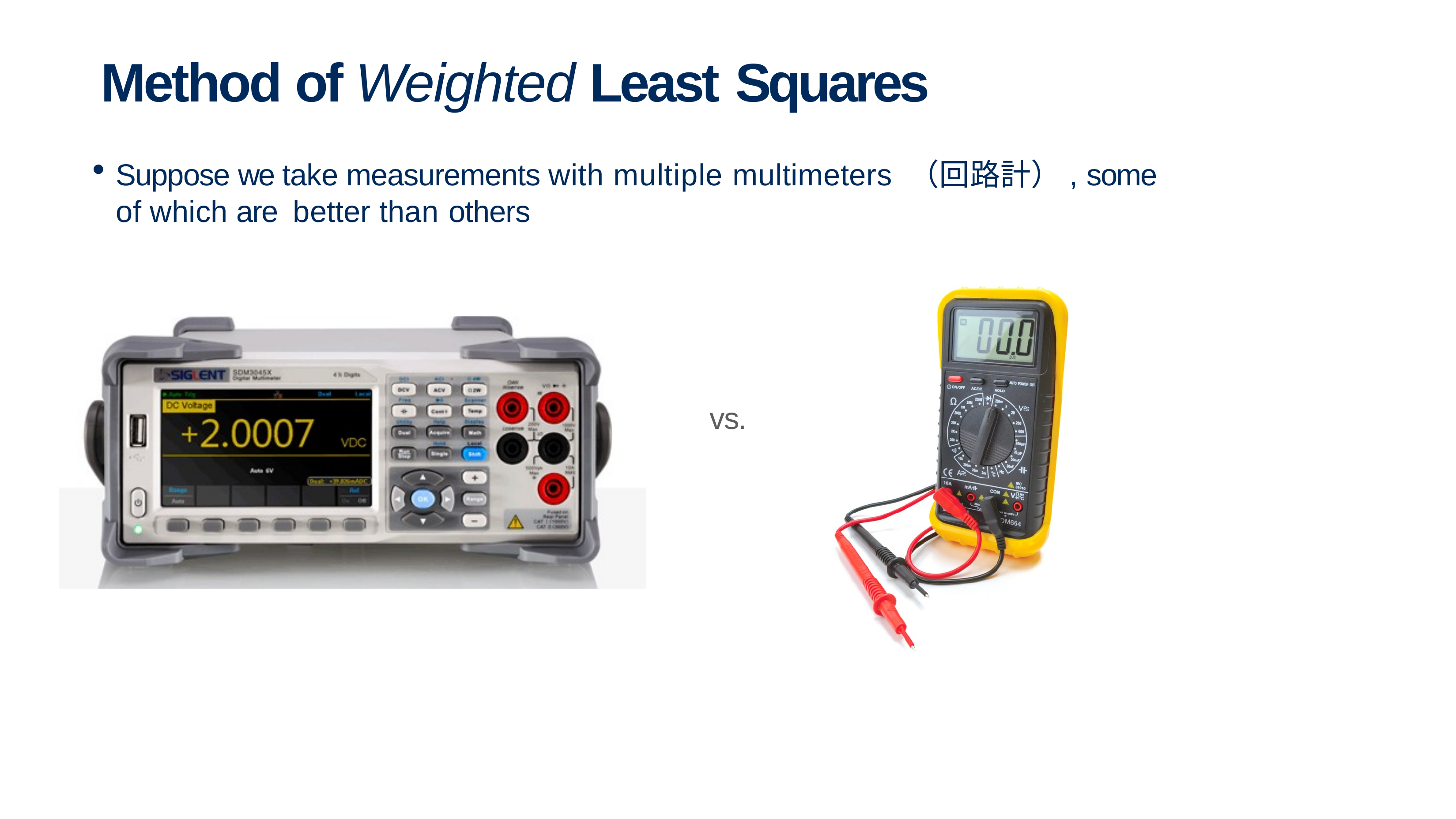

# Method of Weighted Least Squares
Suppose we take measurements with multiple multimeters （回路計）, some of which are  better than others

vs.